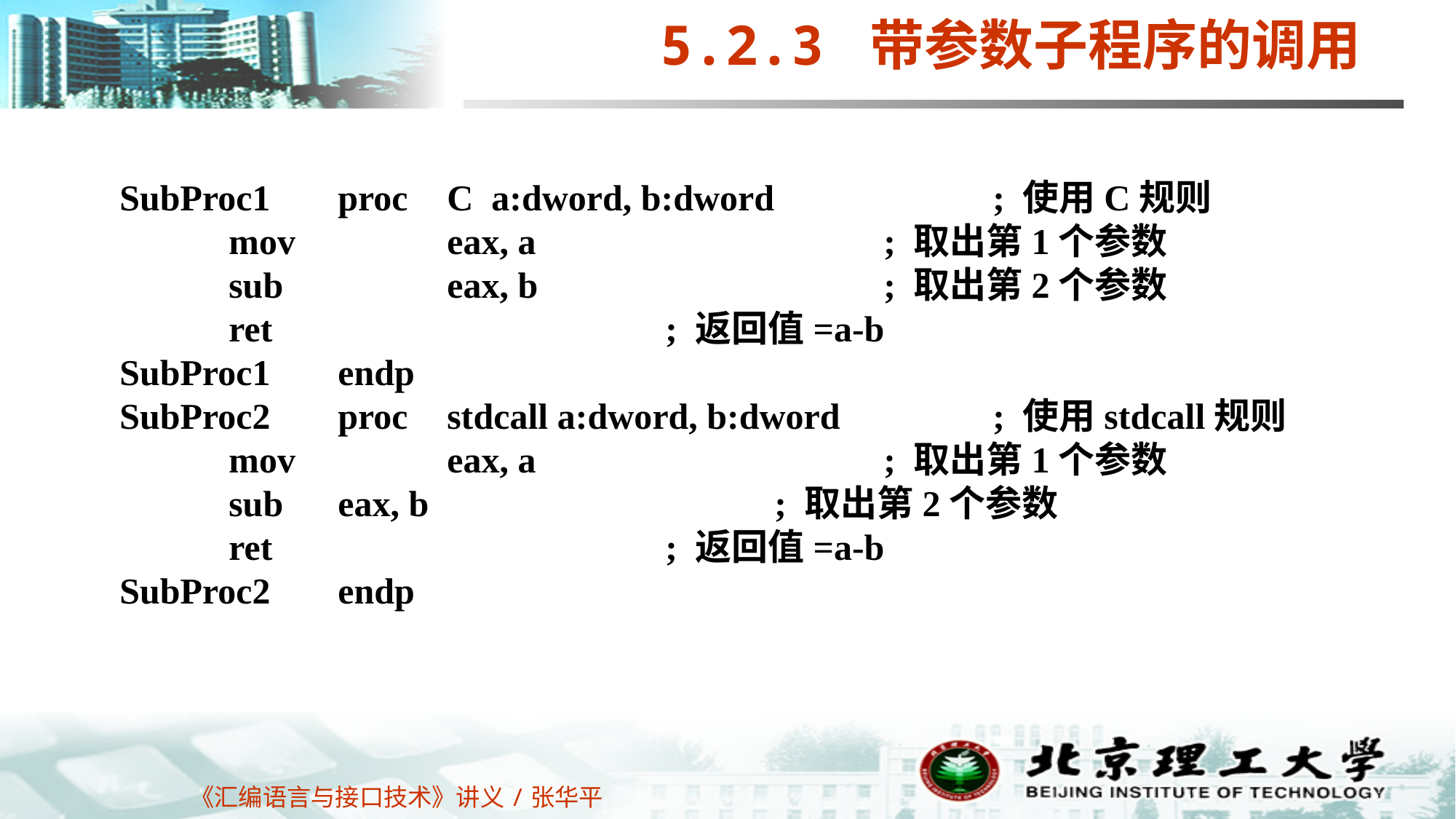

5.2.3 带参数子程序的调用
SubProc1   	proc   	C  a:dword, b:dword 		; 使用C规则
          	mov 		eax, a               		; 取出第1个参数
            sub  		eax, b               		; 取出第2个参数
          	ret                             		; 返回值=a-b
SubProc1   	endp
SubProc2   	proc    	stdcall a:dword, b:dword		; 使用stdcall规则
           	mov     	eax, a                		; 取出第1个参数
          	sub     	eax, b              		; 取出第2个参数
           	ret                           		; 返回值=a-b
SubProc2  	endp